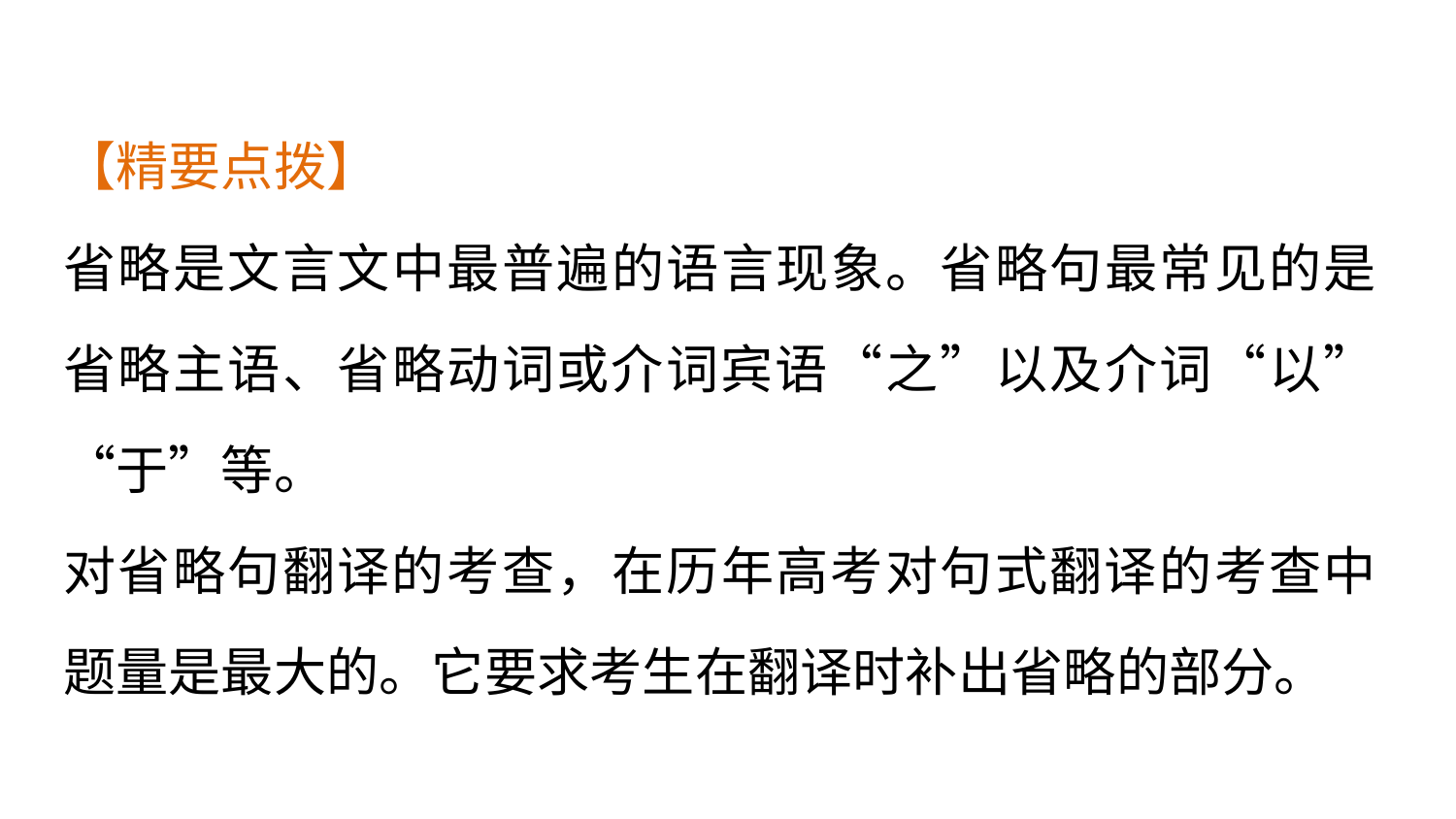

【精要点拨】
省略是文言文中最普遍的语言现象。省略句最常见的是省略主语、省略动词或介词宾语“之”以及介词“以”“于”等。
对省略句翻译的考查，在历年高考对句式翻译的考查中题量是最大的。它要求考生在翻译时补出省略的部分。